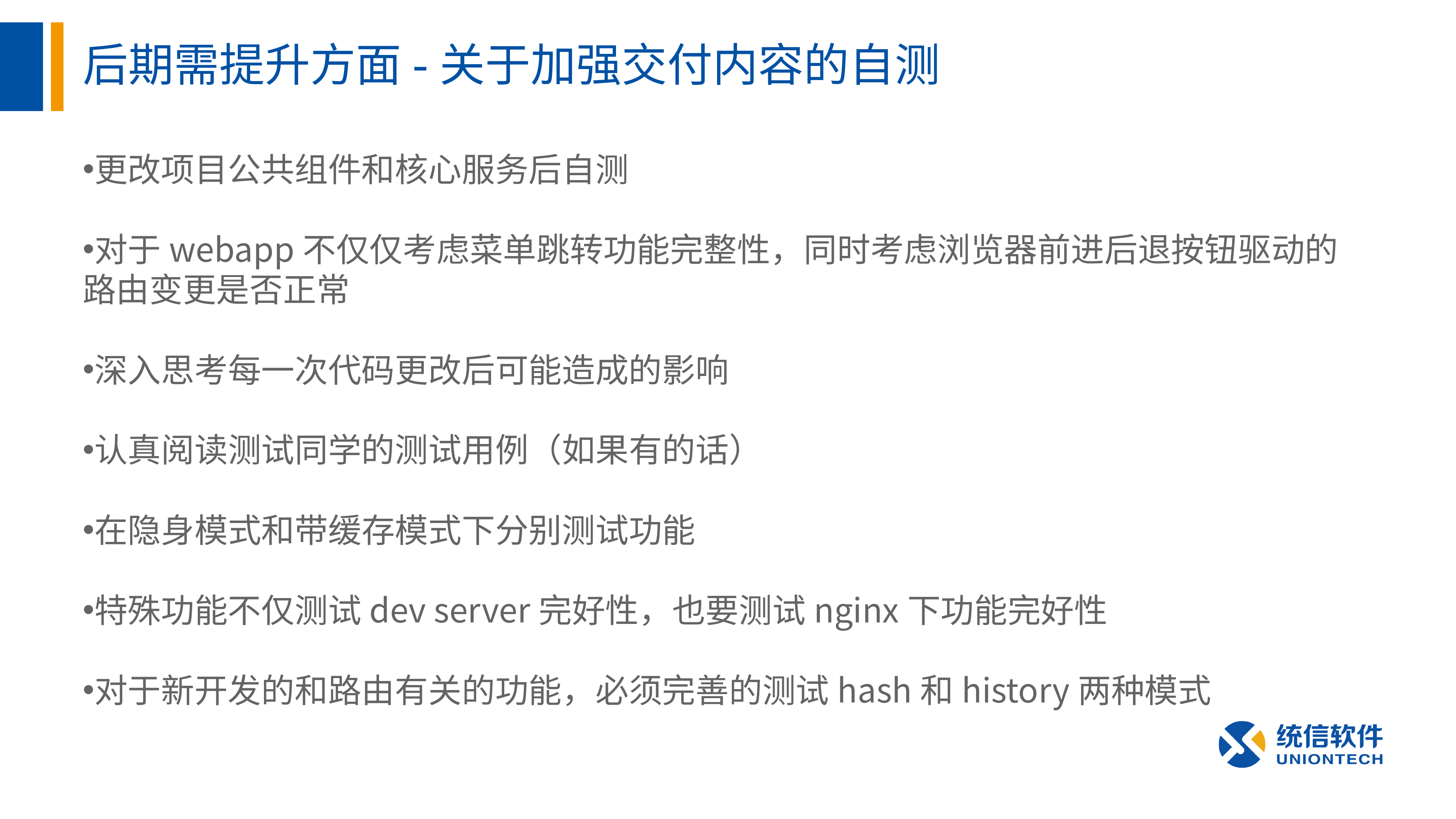

# 后期需提升方面-关于加强交付内容的自测
更改项目公共组件和核心服务后自测
对于webapp不仅仅考虑菜单跳转功能完整性，同时考虑浏览器前进后退按钮驱动的路由变更是否正常
深入思考每一次代码更改后可能造成的影响
认真阅读测试同学的测试用例（如果有的话）
在隐身模式和带缓存模式下分别测试功能
特殊功能不仅测试dev server完好性，也要测试nginx下功能完好性
对于新开发的和路由有关的功能，必须完善的测试hash和history两种模式